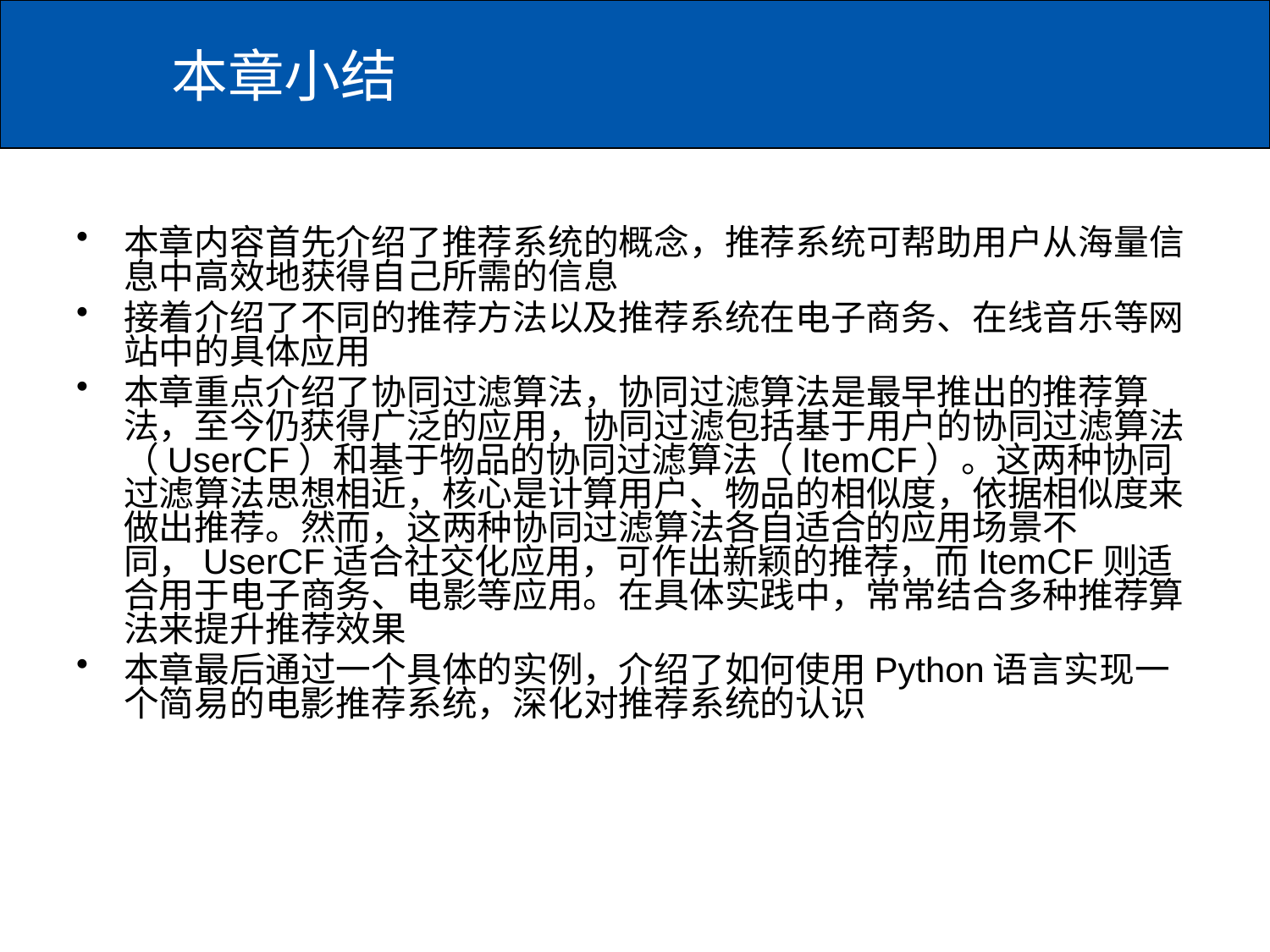

# 本章小结
本章内容首先介绍了推荐系统的概念，推荐系统可帮助用户从海量信息中高效地获得自己所需的信息
接着介绍了不同的推荐方法以及推荐系统在电子商务、在线音乐等网站中的具体应用
本章重点介绍了协同过滤算法，协同过滤算法是最早推出的推荐算法，至今仍获得广泛的应用，协同过滤包括基于用户的协同过滤算法（UserCF）和基于物品的协同过滤算法（ItemCF）。这两种协同过滤算法思想相近，核心是计算用户、物品的相似度，依据相似度来做出推荐。然而，这两种协同过滤算法各自适合的应用场景不同，UserCF适合社交化应用，可作出新颖的推荐，而ItemCF则适合用于电子商务、电影等应用。在具体实践中，常常结合多种推荐算法来提升推荐效果
本章最后通过一个具体的实例，介绍了如何使用Python语言实现一个简易的电影推荐系统，深化对推荐系统的认识